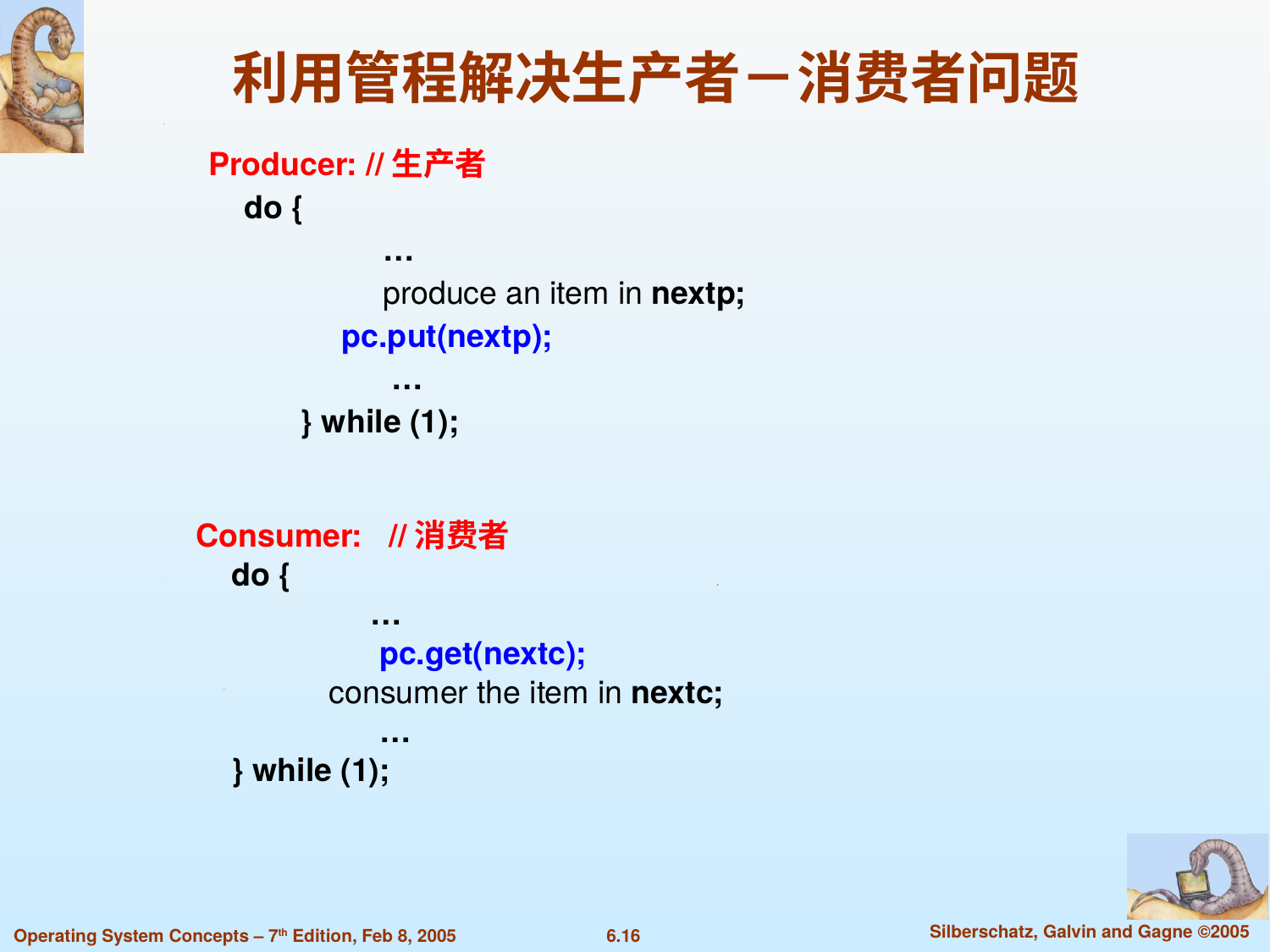

利用管程解决生产者－消费者问题
Producer: //生产者
    do {
		…
		produce an item in nextp;
               pc.put(nextp);
		 …
	     } while (1);
Consumer:   //消费者
    do {
		…
		 pc.get(nextc);
               consumer the item in nextc;
		 …
    } while (1);